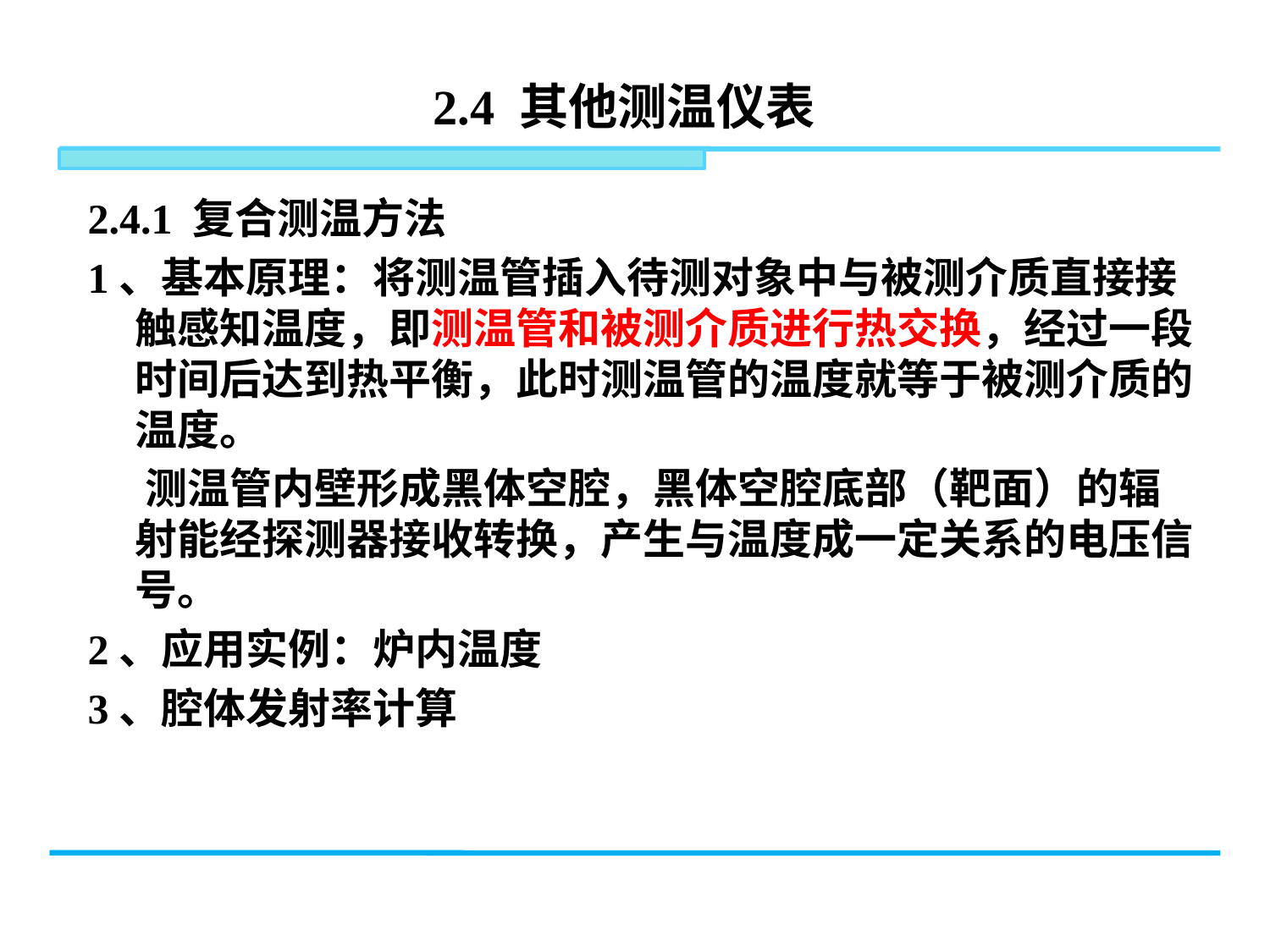

# 2.4 其他测温仪表
2.4.1 复合测温方法
1、基本原理：将测温管插入待测对象中与被测介质直接接触感知温度，即测温管和被测介质进行热交换，经过一段时间后达到热平衡，此时测温管的温度就等于被测介质的温度。
     测温管内壁形成黑体空腔，黑体空腔底部（靶面）的辐射能经探测器接收转换，产生与温度成一定关系的电压信号。
2、应用实例：炉内温度
3、腔体发射率计算